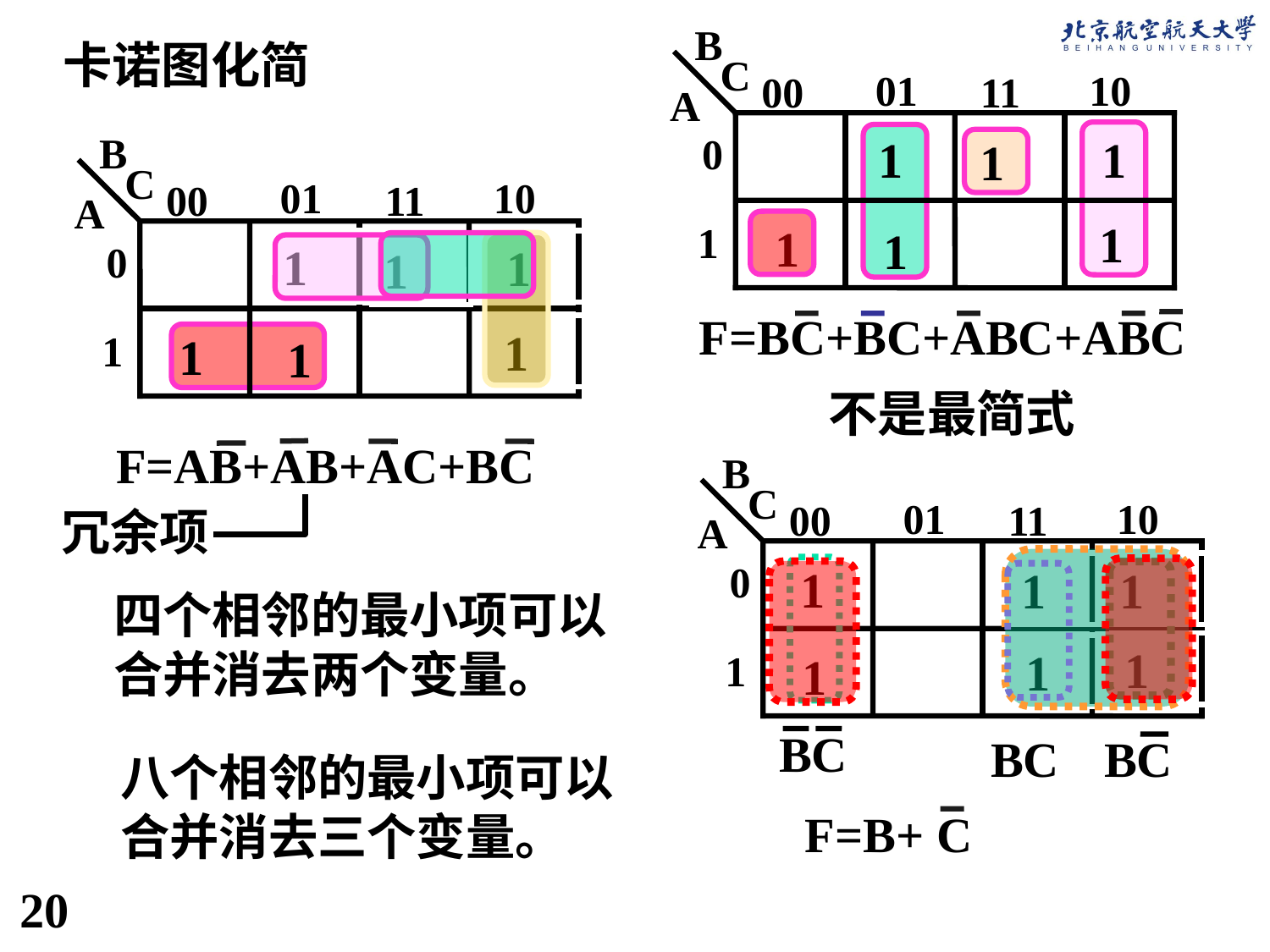

B
C

01
10
00
11
A

0

1

1
1
1
1
1
1

卡诺图化简
B
C

01
10
00
11
A

0

1

1
1
1
1
1
1

F=BC+BC+ABC+ABC

不是最简式
F=AB+AB+AC+BC

B
C

01
10
00
11
A

0

1

1
1
1
1
1
1
冗余项

四个相邻的最小项可以合并消去两个变量。
BC

BC

BC
八个相邻的最小项可以合并消去三个变量。
F=B+
C

20